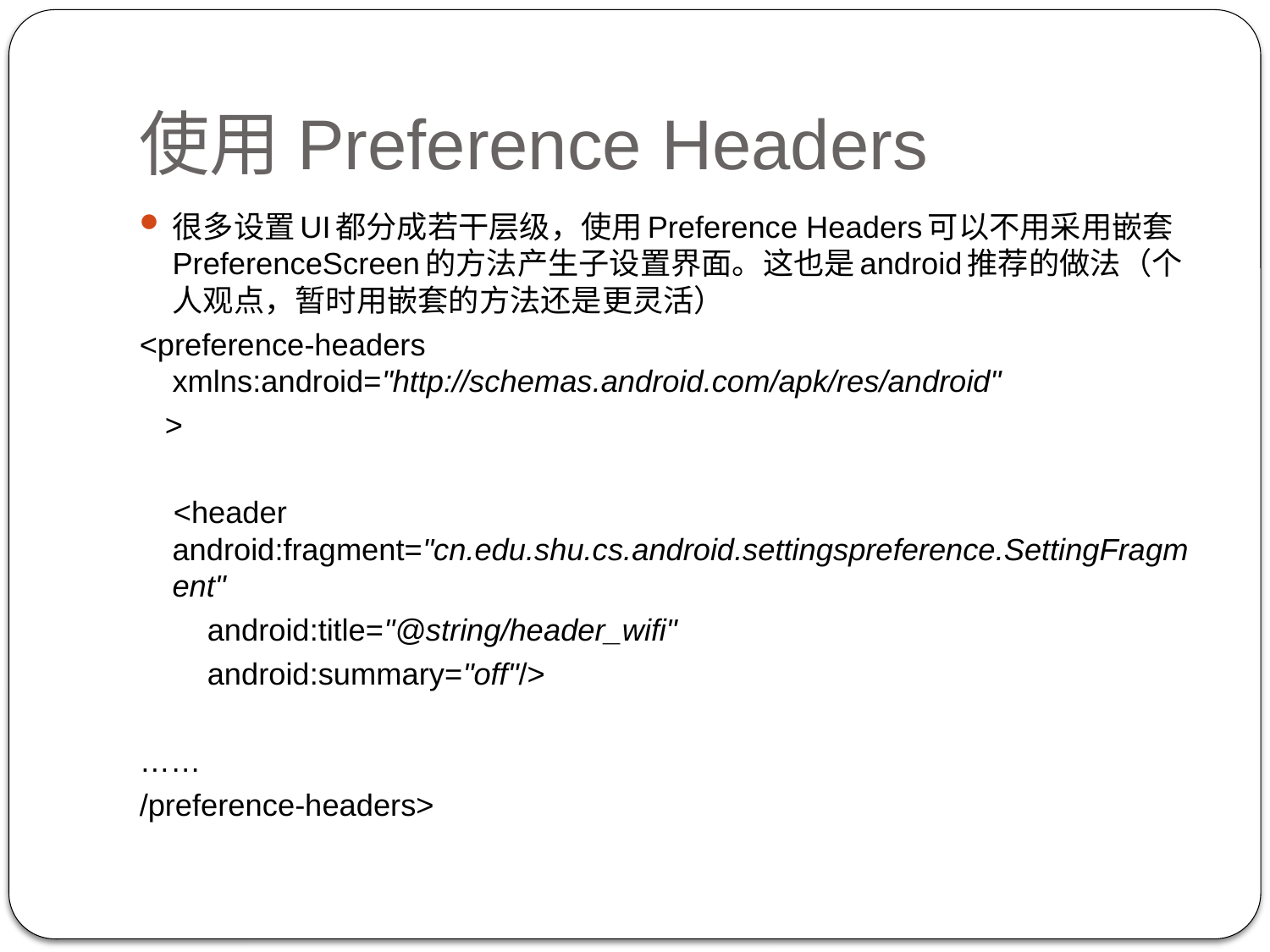

# 使用Preference Headers
很多设置UI都分成若干层级，使用Preference Headers可以不用采用嵌套PreferenceScreen的方法产生子设置界面。这也是android推荐的做法（个人观点，暂时用嵌套的方法还是更灵活）
<preference-headers xmlns:android="http://schemas.android.com/apk/res/android"
   >

    <header         android:fragment="cn.edu.shu.cs.android.settingspreference.SettingFragment"
        android:title="@string/header_wifi"
        android:summary="off"/>

……
/preference-headers>